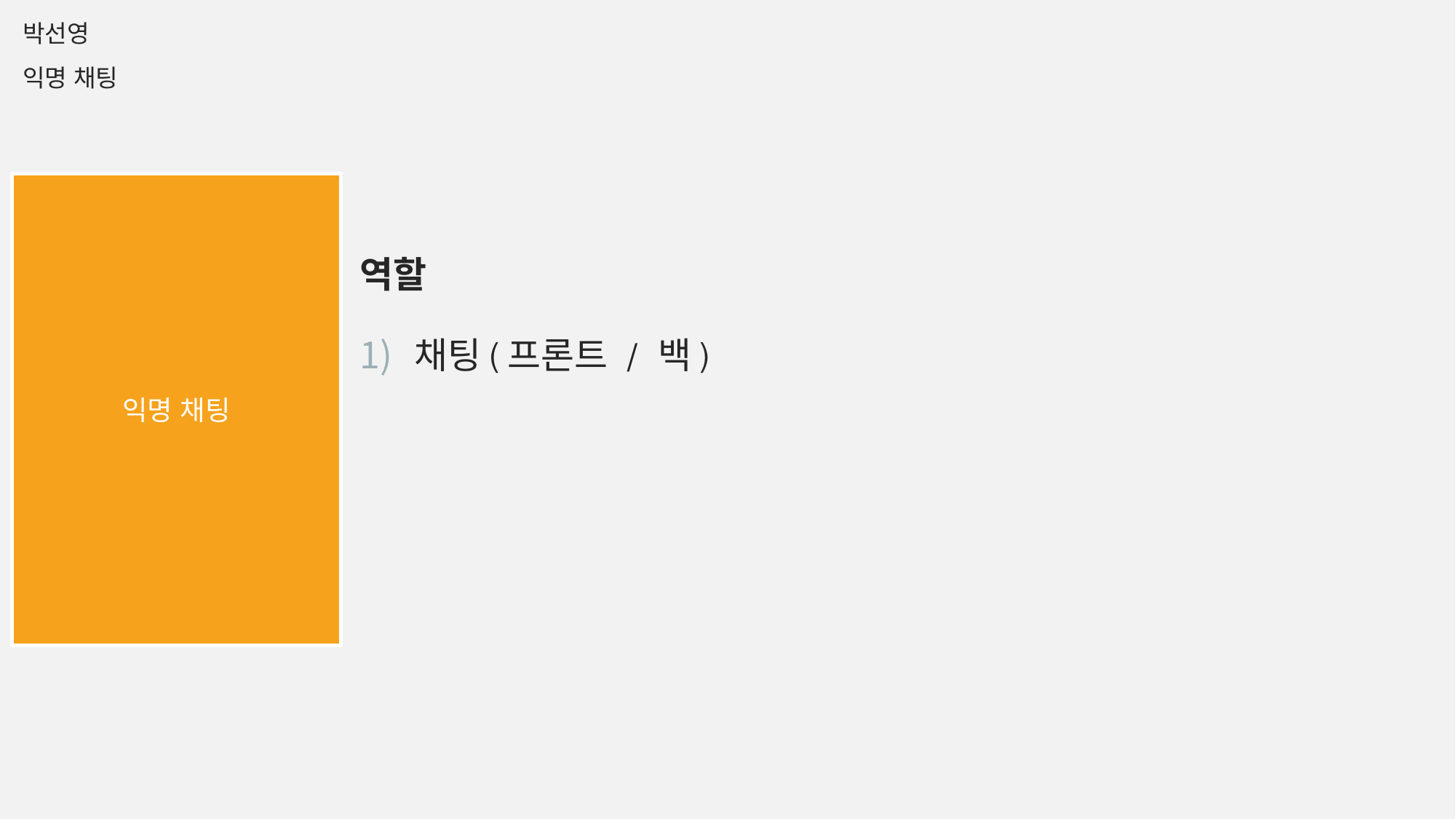

박선영
익명 채팅
익명 채팅
역할
채팅(프론트 / 백)